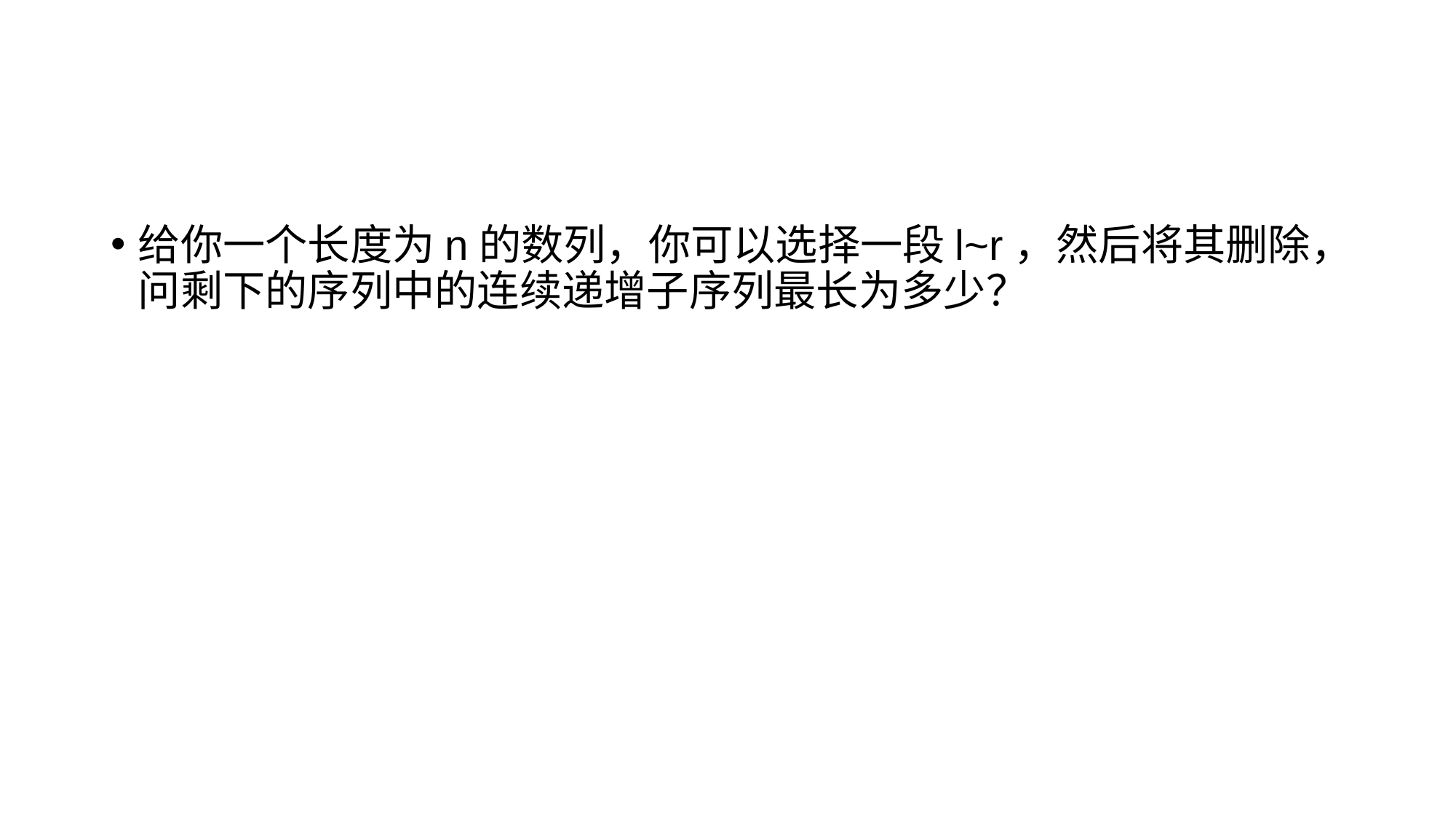

#
给你一个长度为n的数列，你可以选择一段l~r，然后将其删除，问剩下的序列中的连续递增子序列最长为多少？